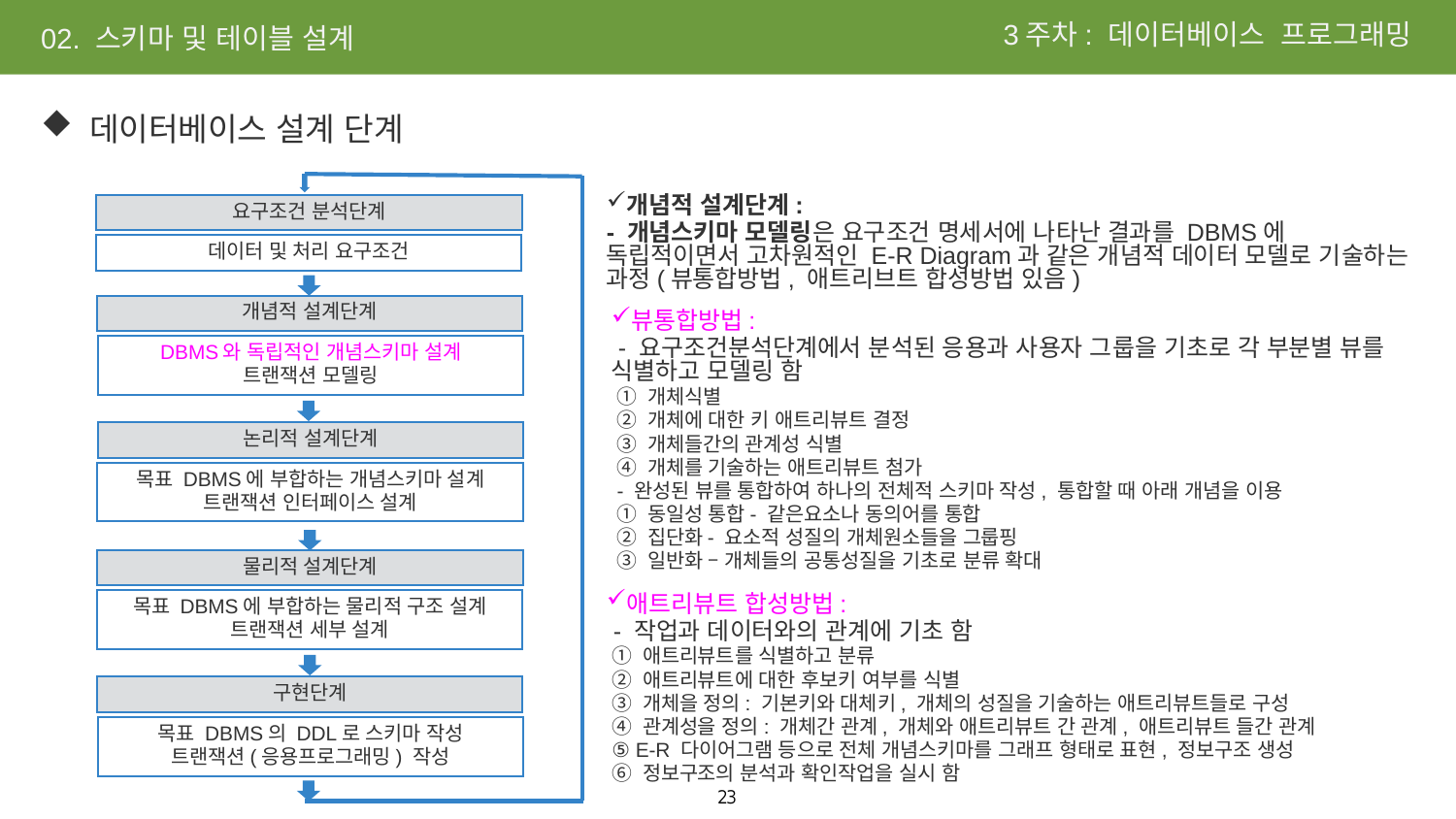

3주차: 데이터베이스  프로그래밍
02. 스키마 및 테이블 설계
 데이터베이스 설계 단계

요구조건 분석단계
데이터 및 처리 요구조건

개념적 설계단계
DBMS와 독립적인 개념스키마 설계
트랜잭션 모델링

논리적 설계단계
목표 DBMS에 부합하는 개념스키마 설계
트랜잭션 인터페이스 설계

물리적 설계단계
목표 DBMS에 부합하는 물리적 구조 설계
트랜잭션 세부 설계

구현단계
목표 DBMS의 DDL로 스키마 작성
트랜잭션(응용프로그래밍) 작성

개념적 설계단계:
- 개념스키마 모델링은 요구조건 명세서에 나타난 결과를 DBMS에 독립적이면서 고차원적인 E-R Diagram과 같은 개념적 데이터 모델로 기술하는 과정(뷰통합방법, 애트리브트 합성방법 있음)
뷰통합방법:
 - 요구조건분석단계에서 분석된 응용과 사용자 그룹을 기초로 각 부분별 뷰를 식별하고 모델링 함
 ① 개체식별
 ② 개체에 대한 키 애트리뷰트 결정
 ③ 개체들간의 관계성 식별
 ④ 개체를 기술하는 애트리뷰트 첨가
 - 완성된 뷰를 통합하여 하나의 전체적 스키마 작성, 통합할 때 아래 개념을 이용
 ① 동일성 통합- 같은요소나 동의어를 통합
 ② 집단화- 요소적 성질의 개체원소들을 그룹핑
 ③ 일반화 – 개체들의 공통성질을 기초로 분류 확대
애트리뷰트 합성방법:
 - 작업과 데이터와의 관계에 기초 함
 ① 애트리뷰트를 식별하고 분류
 ② 애트리뷰트에 대한 후보키 여부를 식별
 ③ 개체을 정의: 기본키와 대체키, 개체의 성질을 기술하는 애트리뷰트들로 구성
 ④ 관계성을 정의: 개체간 관계, 개체와 애트리뷰트 간 관계, 애트리뷰트 들간 관계
 ⑤ E-R 다이어그램 등으로 전체 개념스키마를 그래프 형태로 표현, 정보구조 생성
 ⑥ 정보구조의 분석과 확인작업을 실시 함
23